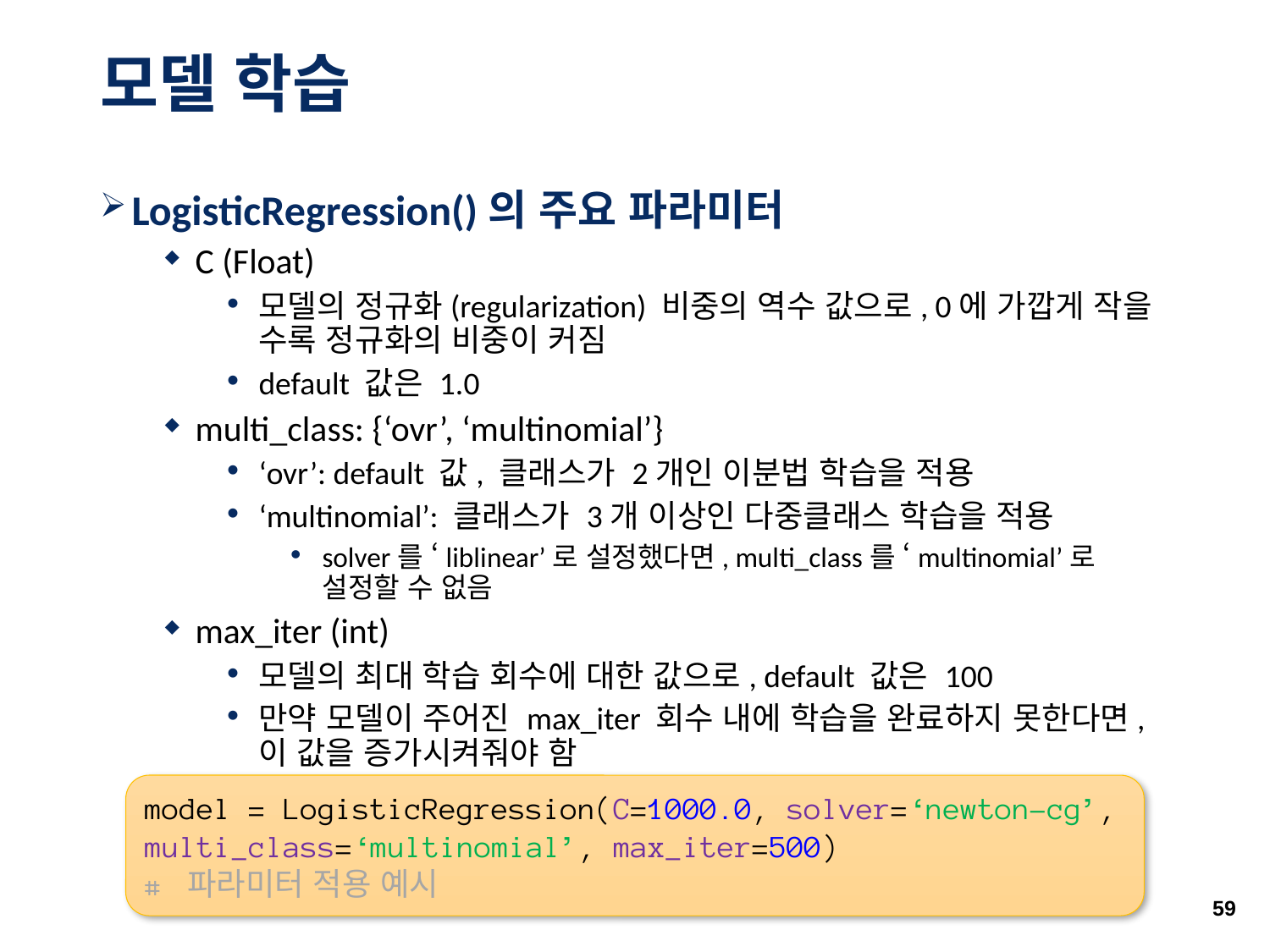

# 모델 학습
LogisticRegression()의 주요 파라미터
C (Float)
모델의 정규화(regularization) 비중의 역수 값으로, 0에 가깝게 작을 수록 정규화의 비중이 커짐
default 값은 1.0
multi_class: {‘ovr’, ‘multinomial’}
‘ovr’: default 값, 클래스가 2개인 이분법 학습을 적용
‘multinomial’: 클래스가 3개 이상인 다중클래스 학습을 적용
solver를 ‘liblinear’로 설정했다면, multi_class를 ‘multinomial’로 설정할 수 없음
max_iter (int)
모델의 최대 학습 회수에 대한 값으로, default 값은 100
만약 모델이 주어진 max_iter 회수 내에 학습을 완료하지 못한다면, 이 값을 증가시켜줘야 함

model = LogisticRegression(C=1000.0, solver=‘newton-cg’, multi_class=‘multinomial’, max_iter=500)
# 파라미터 적용 예시
59